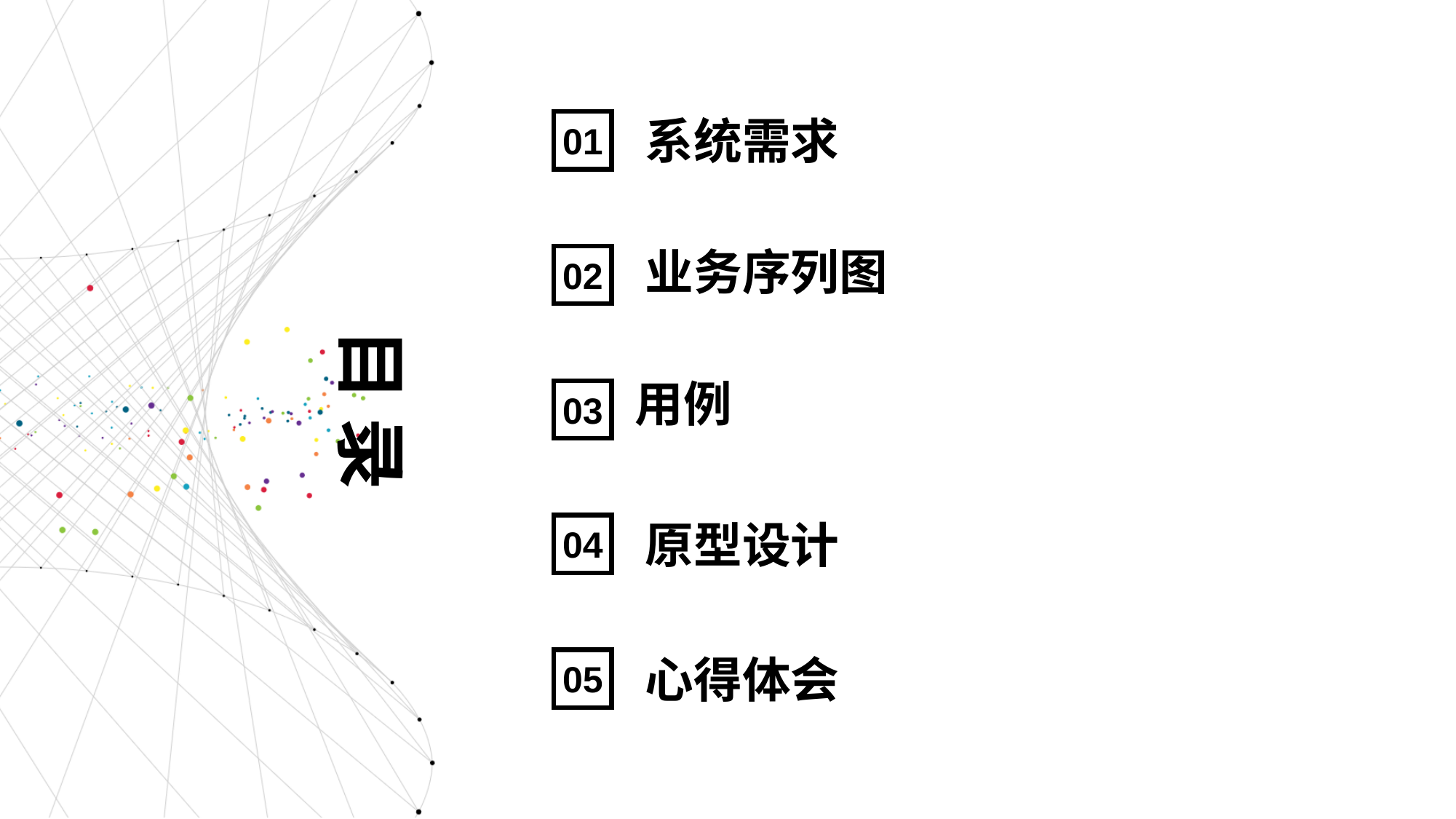

系统需求

01
业务序列图

02
目 录
用例

03
原型设计

04
心得体会

05